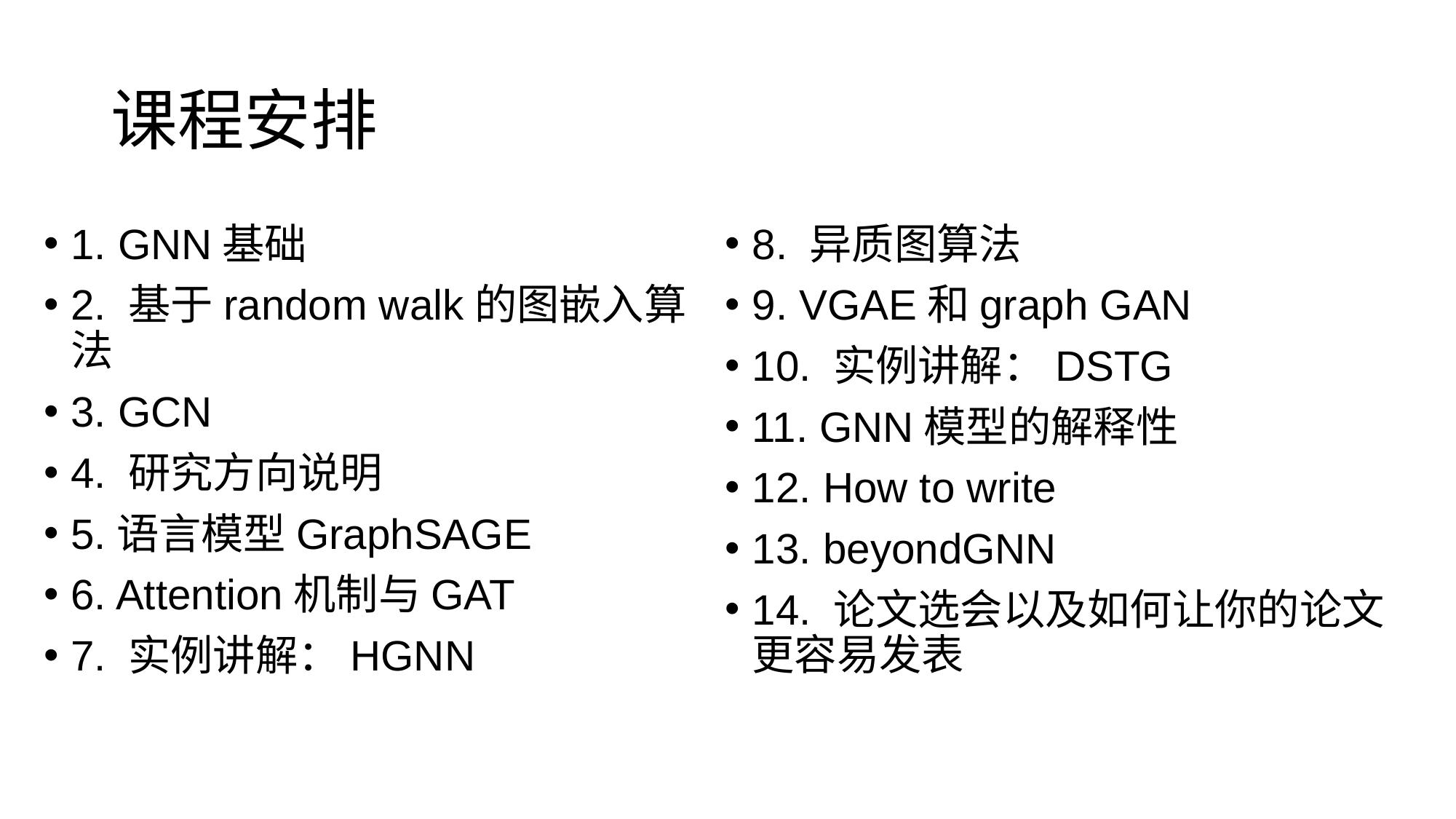

# 课程安排
1. GNN基础
2. 基于random walk的图嵌入算法
3. GCN
4. 研究方向说明
5.语言模型GraphSAGE
6. Attention机制与GAT
7. 实例讲解：HGNN

8. 异质图算法
9. VGAE和graph GAN
10. 实例讲解：DSTG
11. GNN模型的解释性
12. How to write
13. beyondGNN
14. 论文选会以及如何让你的论文更容易发表